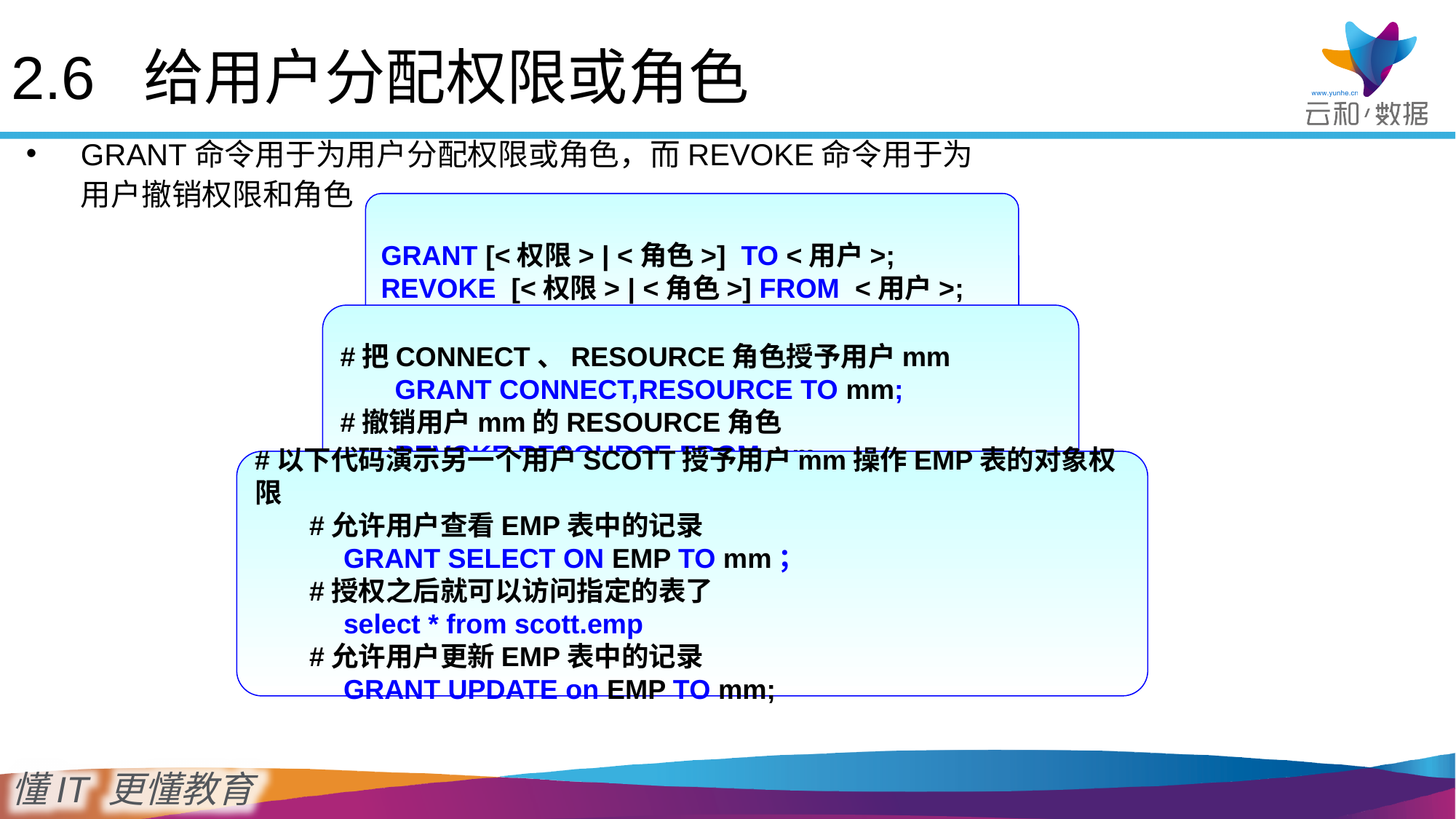

2.6  给用户分配权限或角色
GRANT命令用于为用户分配权限或角色，而REVOKE命令用于为用户撤销权限和角色

GRANT [<权限> | <角色>]  TO <用户>;
REVOKE  [<权限> | <角色>] FROM  <用户>;
#把CONNECT、RESOURCE角色授予用户mm
GRANT CONNECT,RESOURCE TO mm;
#撤销用户mm的RESOURCE角色
REVOKE RESOURCE FROM mm;
撤消后该用户重新登录就会失去相应的权限
#以下代码演示另一个用户SCOTT授予用户mm操作EMP表的对象权限
#允许用户查看EMP表中的记录
	GRANT SELECT ON EMP TO mm；
#授权之后就可以访问指定的表了
	select * from scott.emp
#允许用户更新EMP表中的记录
	GRANT UPDATE on EMP TO mm;
29